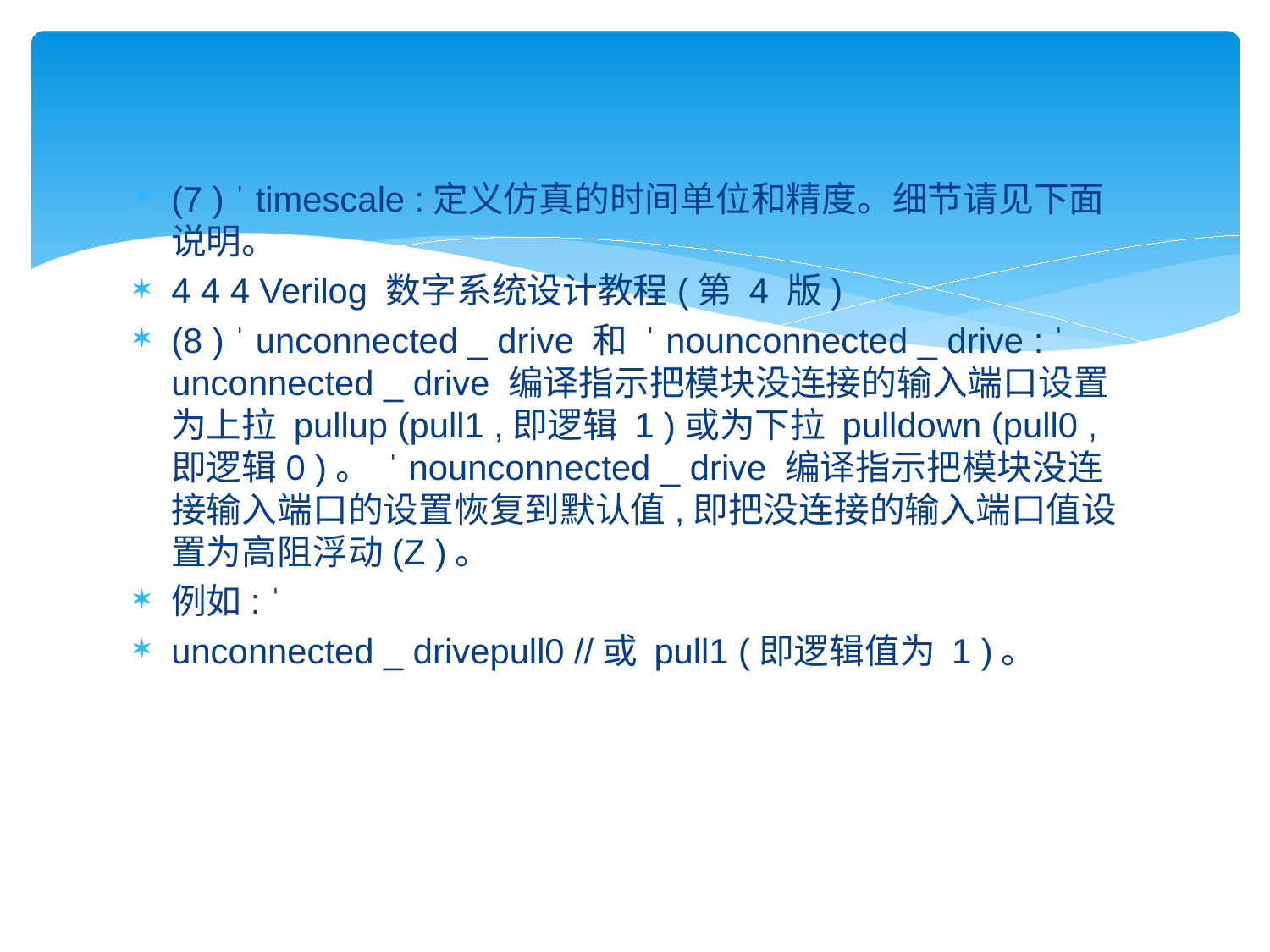

#
(7 ) ˈ timescale :定义仿真的时间单位和精度。细节请见下面说明。
4 4 4 Verilog 数字系统设计教程(第 4 版)
(8 ) ˈ unconnected _ drive 和 ˈ nounconnected _ drive : ˈ unconnected _ drive 编译指示把模块没连接的输入端口设置为上拉 pullup (pull1 ,即逻辑 1 )或为下拉 pulldown (pull0 ,即逻辑0 )。 ˈ nounconnected _ drive 编译指示把模块没连接输入端口的设置恢复到默认值,即把没连接的输入端口值设置为高阻浮动(Z )。
例如: ˈ
unconnected _ drivepull0 //或 pull1 (即逻辑值为 1 )。